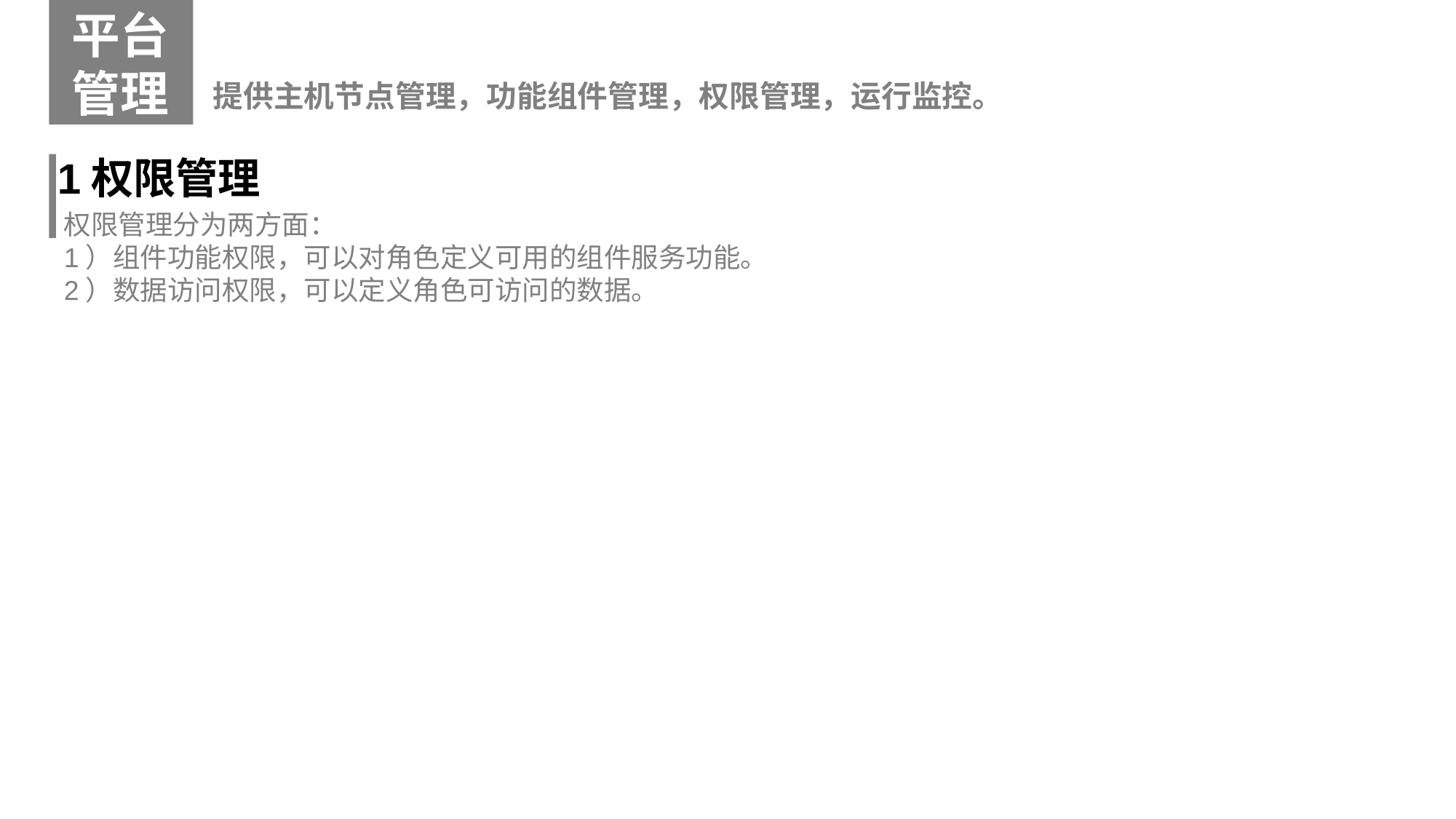

平台管理
提供主机节点管理，功能组件管理，权限管理，运行监控。
1权限管理

权限管理分为两方面：
1）组件功能权限，可以对角色定义可用的组件服务功能。
2）数据访问权限，可以定义角色可访问的数据。